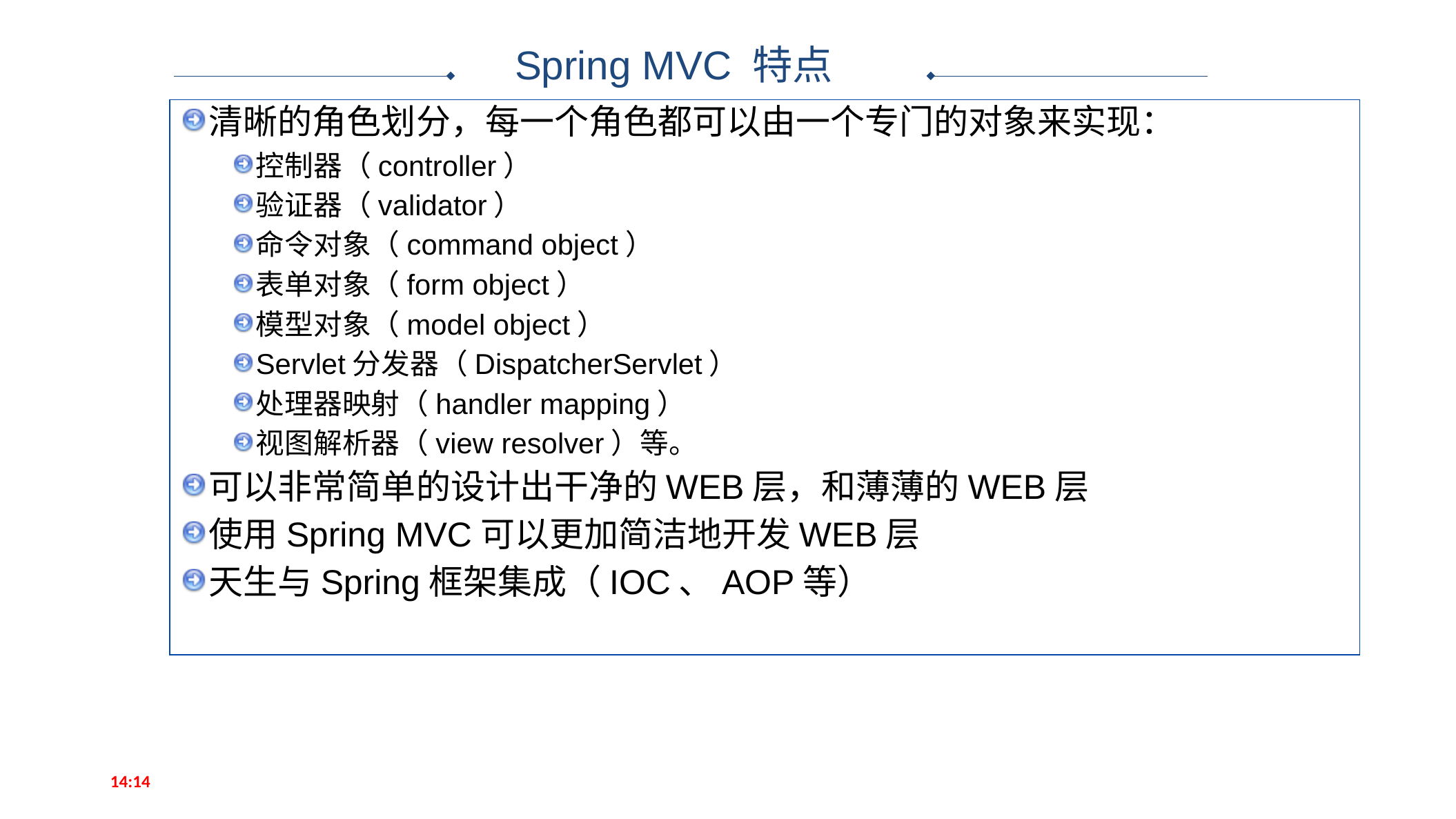

Spring MVC 特点
清晰的角色划分，每一个角色都可以由一个专门的对象来实现：
控制器（controller）
验证器（validator）
命令对象（command object）
表单对象（form object）
模型对象（model object）
Servlet分发器（DispatcherServlet）
处理器映射（handler mapping）
视图解析器（view resolver）等。
可以非常简单的设计出干净的WEB层，和薄薄的WEB层
使用Spring MVC可以更加简洁地开发WEB层
天生与Spring框架集成（IOC、AOP等）

14:14